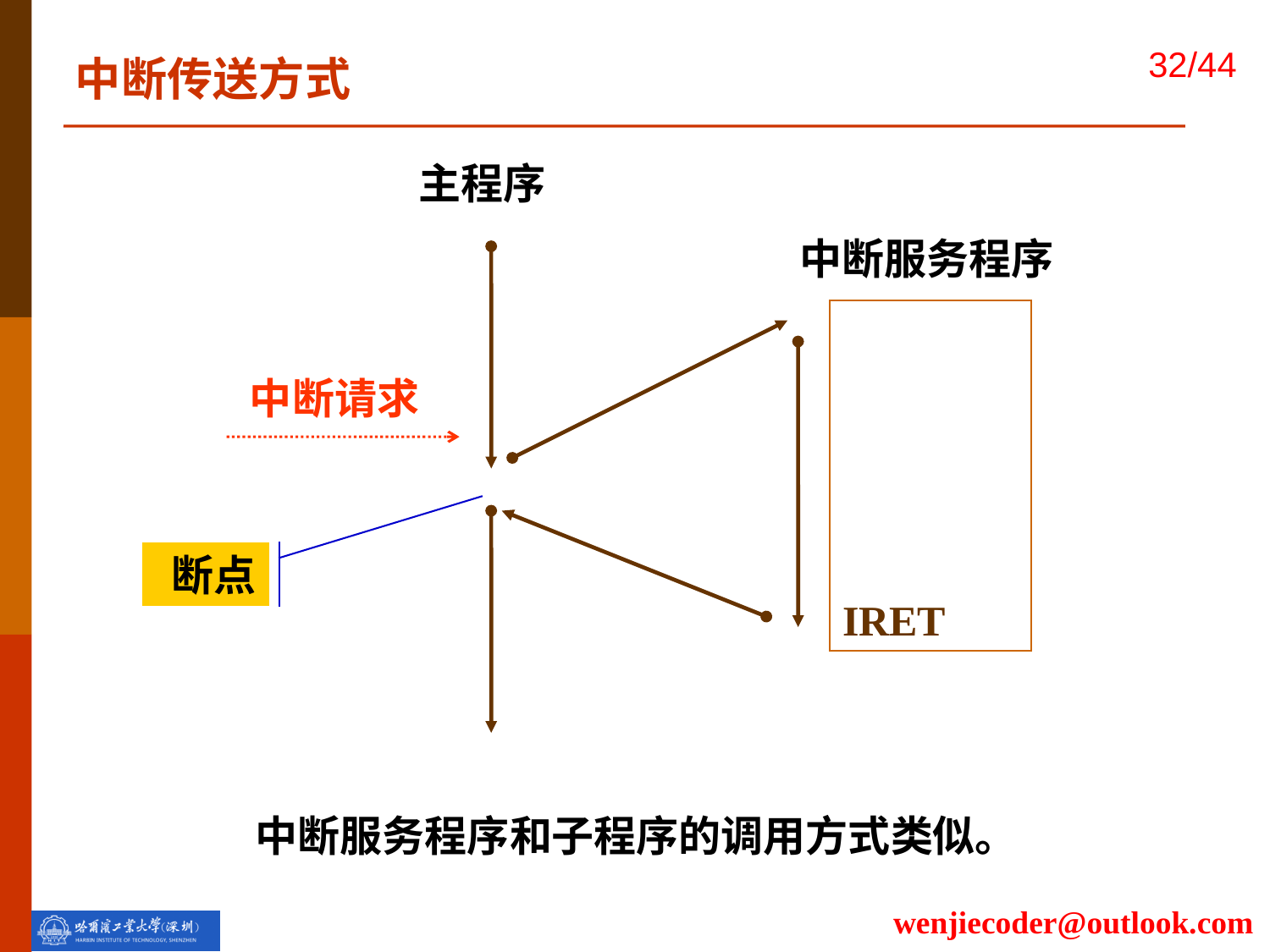

中断传送方式
主程序
中断服务程序

IRET

中断请求

断点
中断服务程序和子程序的调用方式类似。